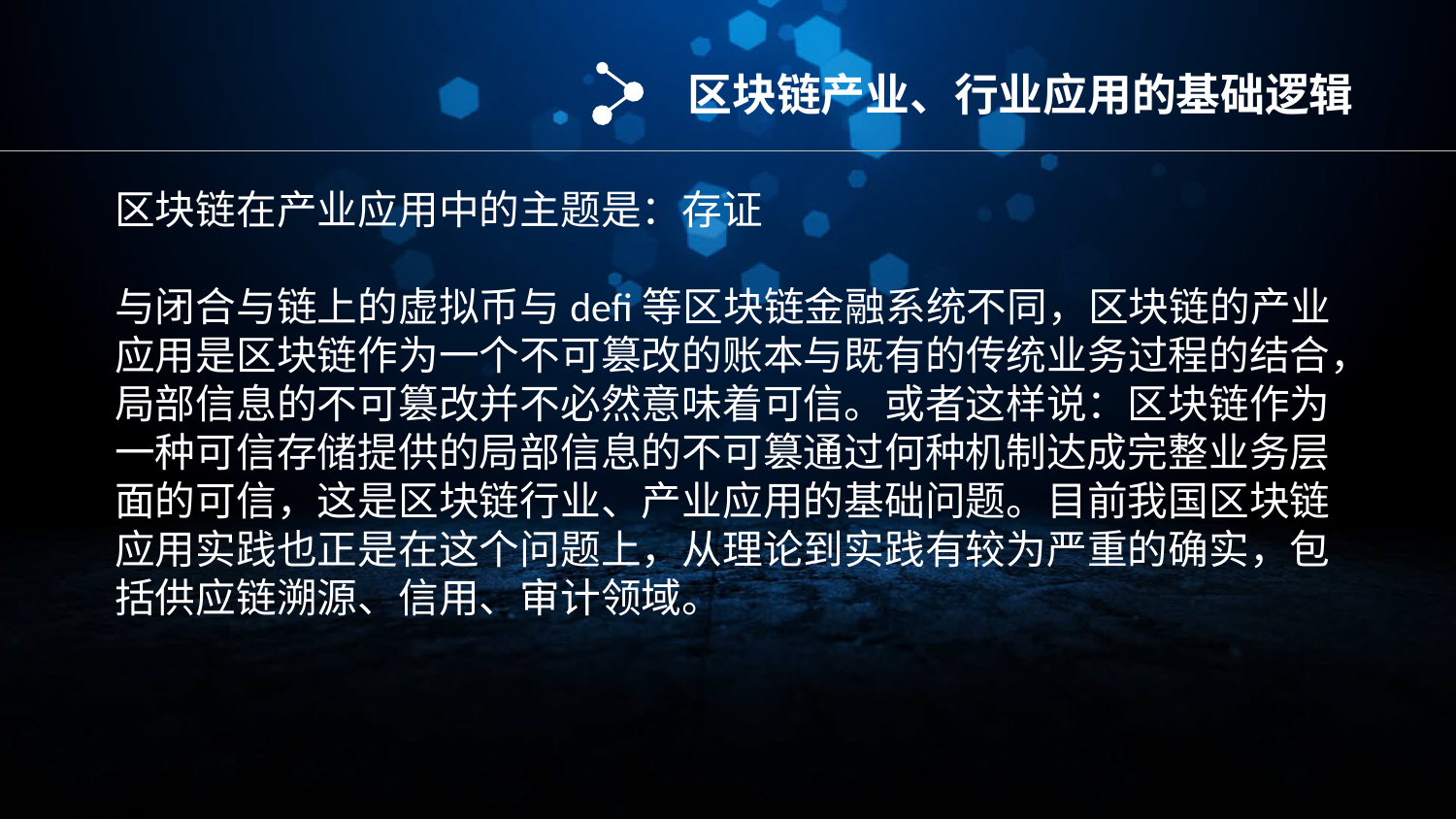

区块链产业、行业应用的基础逻辑
区块链在产业应用中的主题是：存证

与闭合与链上的虚拟币与defi等区块链金融系统不同，区块链的产业应用是区块链作为一个不可篡改的账本与既有的传统业务过程的结合，局部信息的不可篡改并不必然意味着可信。或者这样说：区块链作为一种可信存储提供的局部信息的不可篡通过何种机制达成完整业务层面的可信，这是区块链行业、产业应用的基础问题。目前我国区块链应用实践也正是在这个问题上，从理论到实践有较为严重的确实，包括供应链溯源、信用、审计领域。